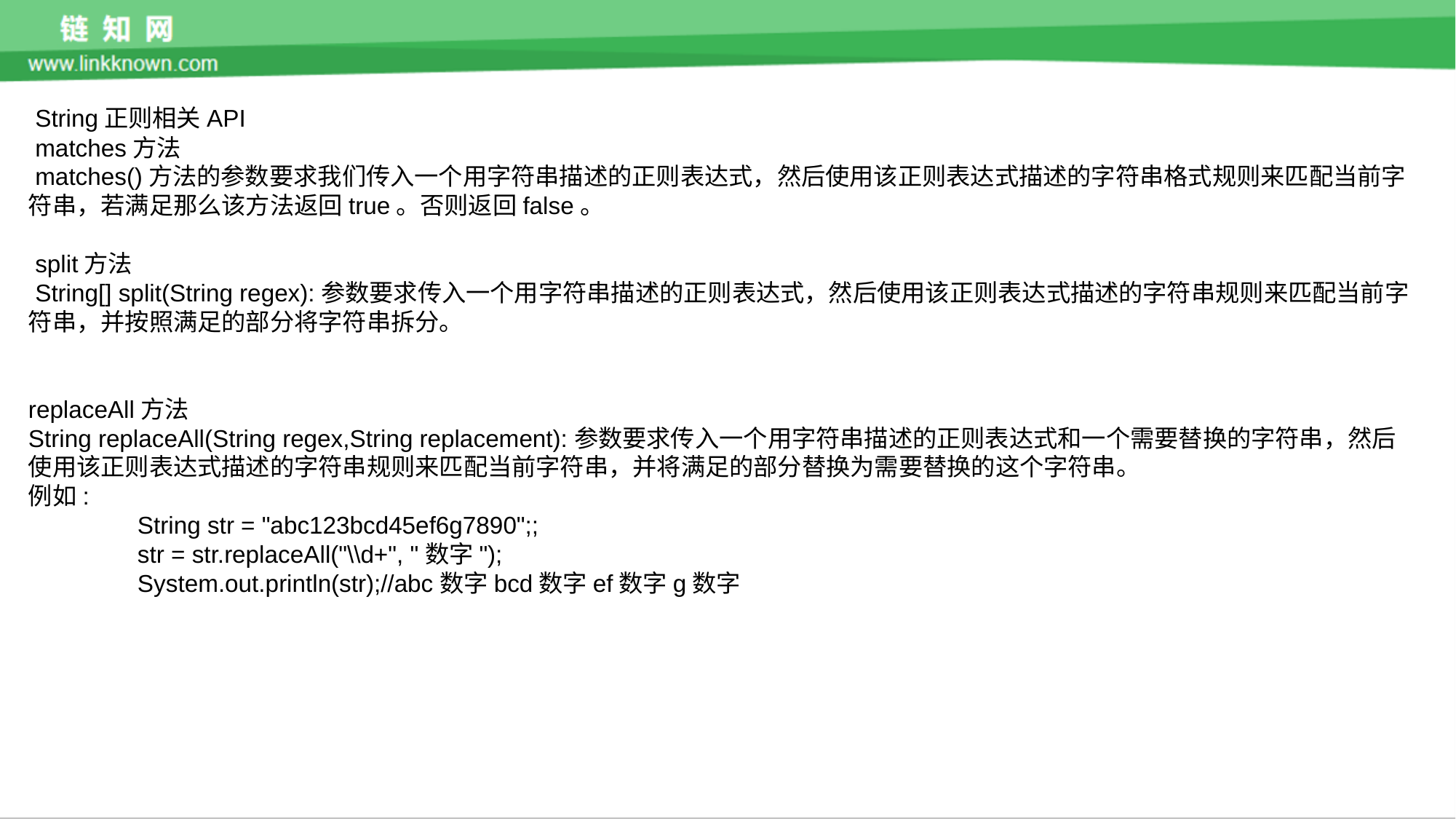

String正则相关API
 matches方法
 matches()方法的参数要求我们传入一个用字符串描述的正则表达式，然后使用该正则表达式描述的字符串格式规则来匹配当前字符串，若满足那么该方法返回true。否则返回false。

 split方法
 String[] split(String regex):参数要求传入一个用字符串描述的正则表达式，然后使用该正则表达式描述的字符串规则来匹配当前字符串，并按照满足的部分将字符串拆分。

replaceAll方法
String replaceAll(String regex,String replacement):参数要求传入一个用字符串描述的正则表达式和一个需要替换的字符串，然后使用该正则表达式描述的字符串规则来匹配当前字符串，并将满足的部分替换为需要替换的这个字符串。
例如:
	String str = "abc123bcd45ef6g7890";;
	str = str.replaceAll("\\d+", "数字");
	System.out.println(str);//abc数字bcd数字ef数字g数字